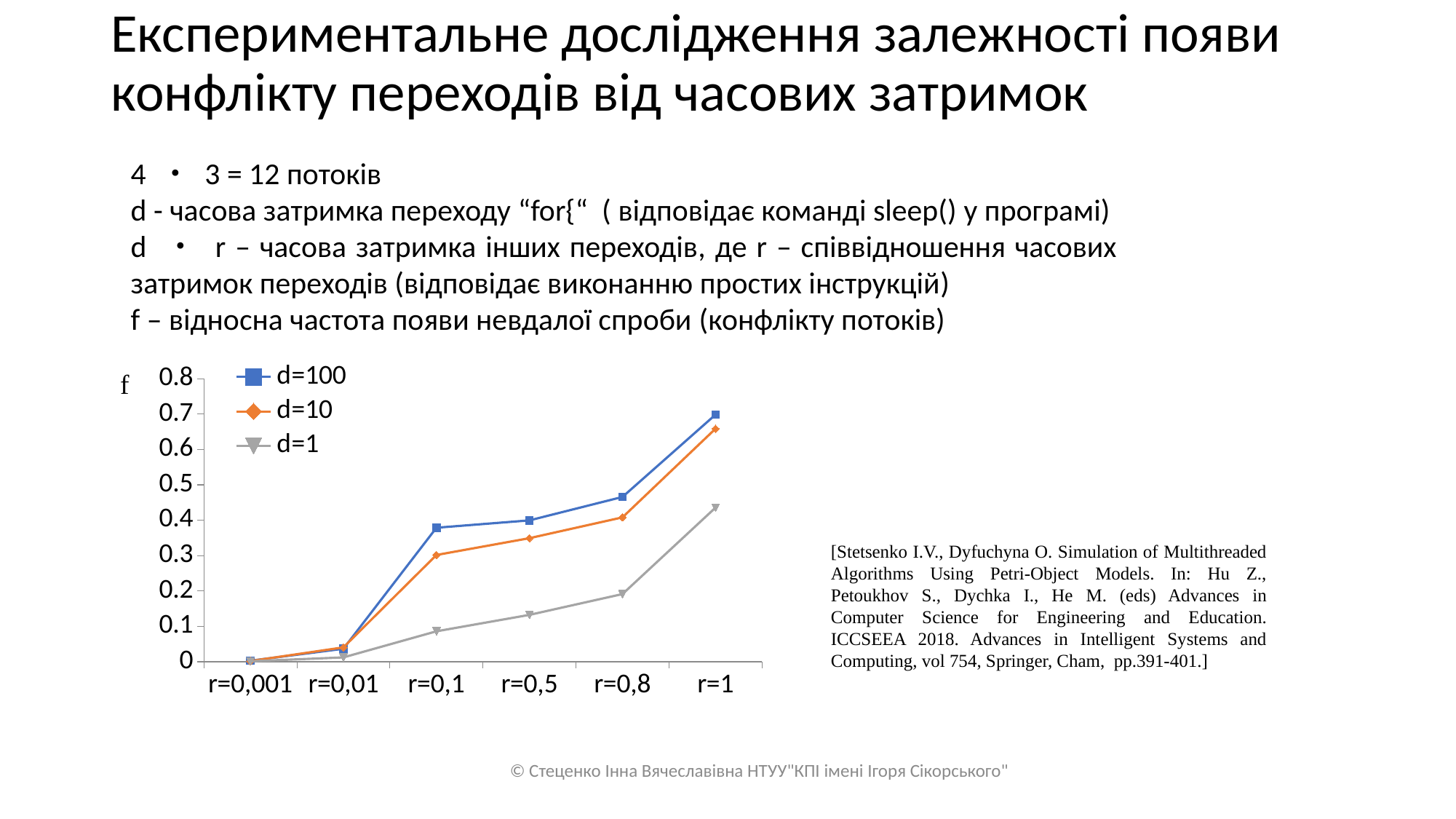

# Експериментальне дослідження залежності появи конфлікту переходів від часових затримок
4 ・ 3 = 12 потоків
d - часова затримка переходу “for{“  ( відповідає команді sleep() у програмі)
d ・ r – часова затримка інших переходів, де r – співвідношення часових затримок переходів (відповідає виконанню простих інструкцій)
f – відносна частота появи невдалої спроби (конфлікту потоків)

### Chart

| Category | d=100 | d=10 | d=1 |
|---|---|---|---|
| r=0,001 | 0.0028333333333333544 | 0.0018333333333333535 | 0.0013333333333334085 |
| r=0,01 | 0.03658333333333341 | 0.04049999999999998 | 0.012249999999999983 |
| r=0,1 | 0.37875000000000003 | 0.30166666666666664 | 0.08591666666666664 |
| r=0,5 | 0.3995833333333334 | 0.3491666666666666 | 0.1323333333333334 |
| r=0,8 | 0.4658333333333333 | 0.40808333333333335 | 0.19125000000000003 |
| r=1 | 0.6984166666666667 | 0.6586666666666667 | 0.4355 |
[Stetsenko I.V., Dyfuchyna O. Simulation of Multithreaded Algorithms Using Petri-Object Models. In: Hu Z., Petoukhov S., Dychka I., He M. (eds) Advances in Computer Science for Engineering and Education. ICCSEEA 2018. Advances in Intelligent Systems and Computing, vol 754, Springer, Cham,  pp.391-401.]
© Стеценко Інна Вячеславівна НТУУ"КПІ імені Ігоря Сікорського"